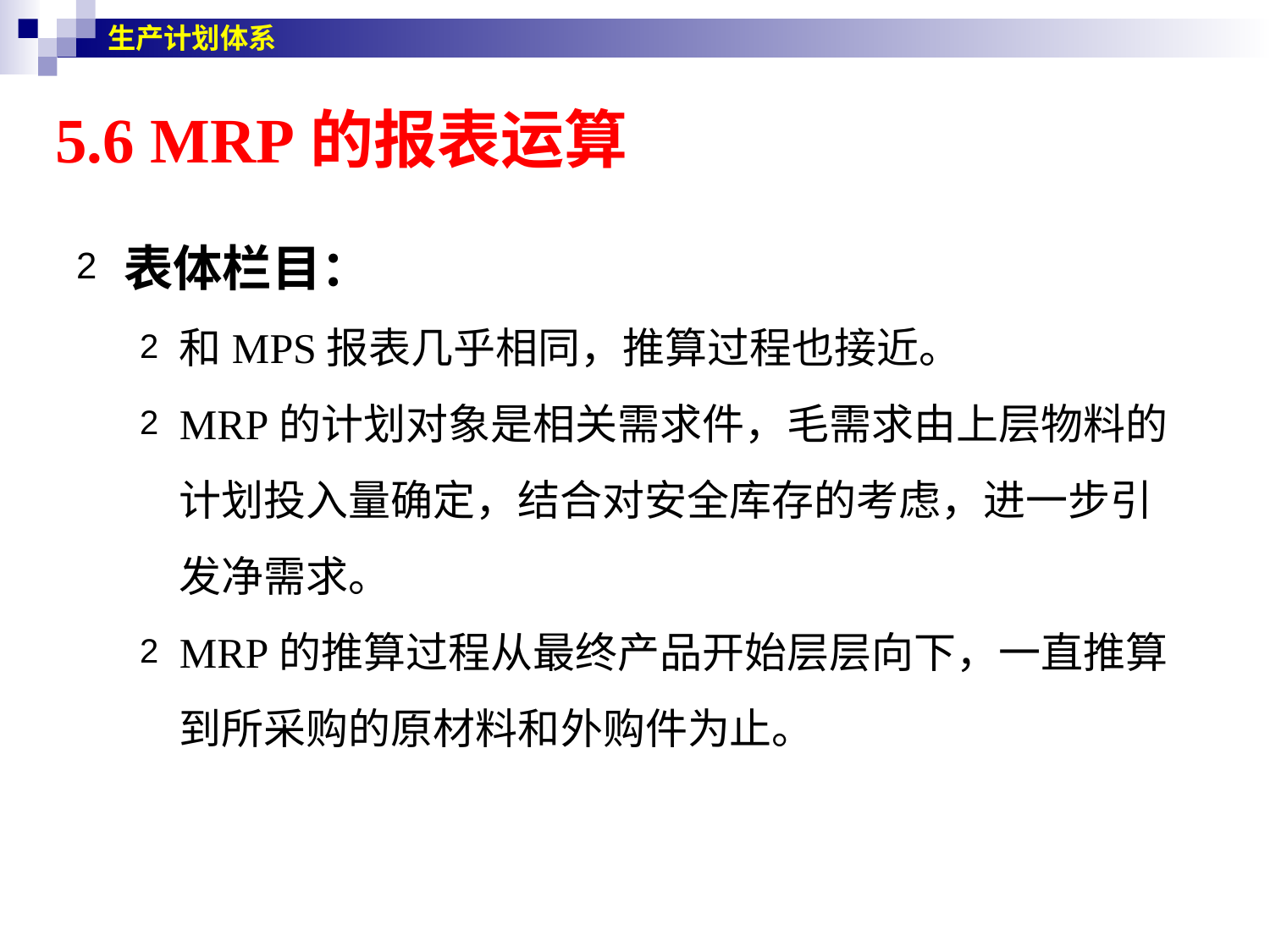

生产计划体系
# 5.6 MRP的报表运算
表体栏目：
和MPS报表几乎相同，推算过程也接近。
MRP的计划对象是相关需求件，毛需求由上层物料的计划投入量确定，结合对安全库存的考虑，进一步引发净需求。
MRP的推算过程从最终产品开始层层向下，一直推算到所采购的原材料和外购件为止。